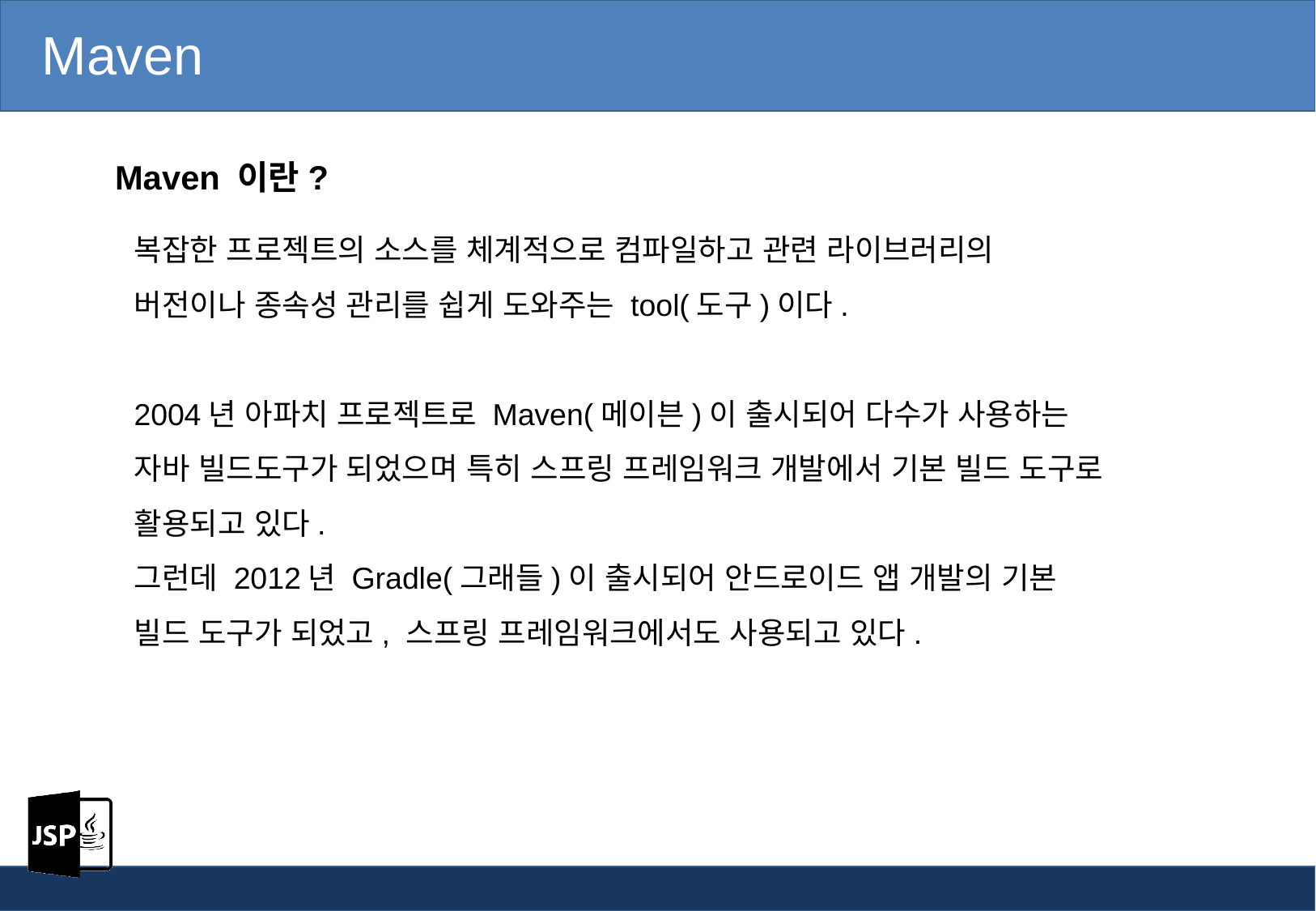

Maven
Maven 이란?
복잡한 프로젝트의 소스를 체계적으로 컴파일하고 관련 라이브러리의 버전이나 종속성 관리를 쉽게 도와주는 tool(도구)이다.

2004년 아파치 프로젝트로 Maven(메이븐)이 출시되어 다수가 사용하는 자바 빌드도구가 되었으며 특히 스프링 프레임워크 개발에서 기본 빌드 도구로 활용되고 있다.
그런데 2012년 Gradle(그래들)이 출시되어 안드로이드 앱 개발의 기본 빌드 도구가 되었고, 스프링 프레임워크에서도 사용되고 있다.